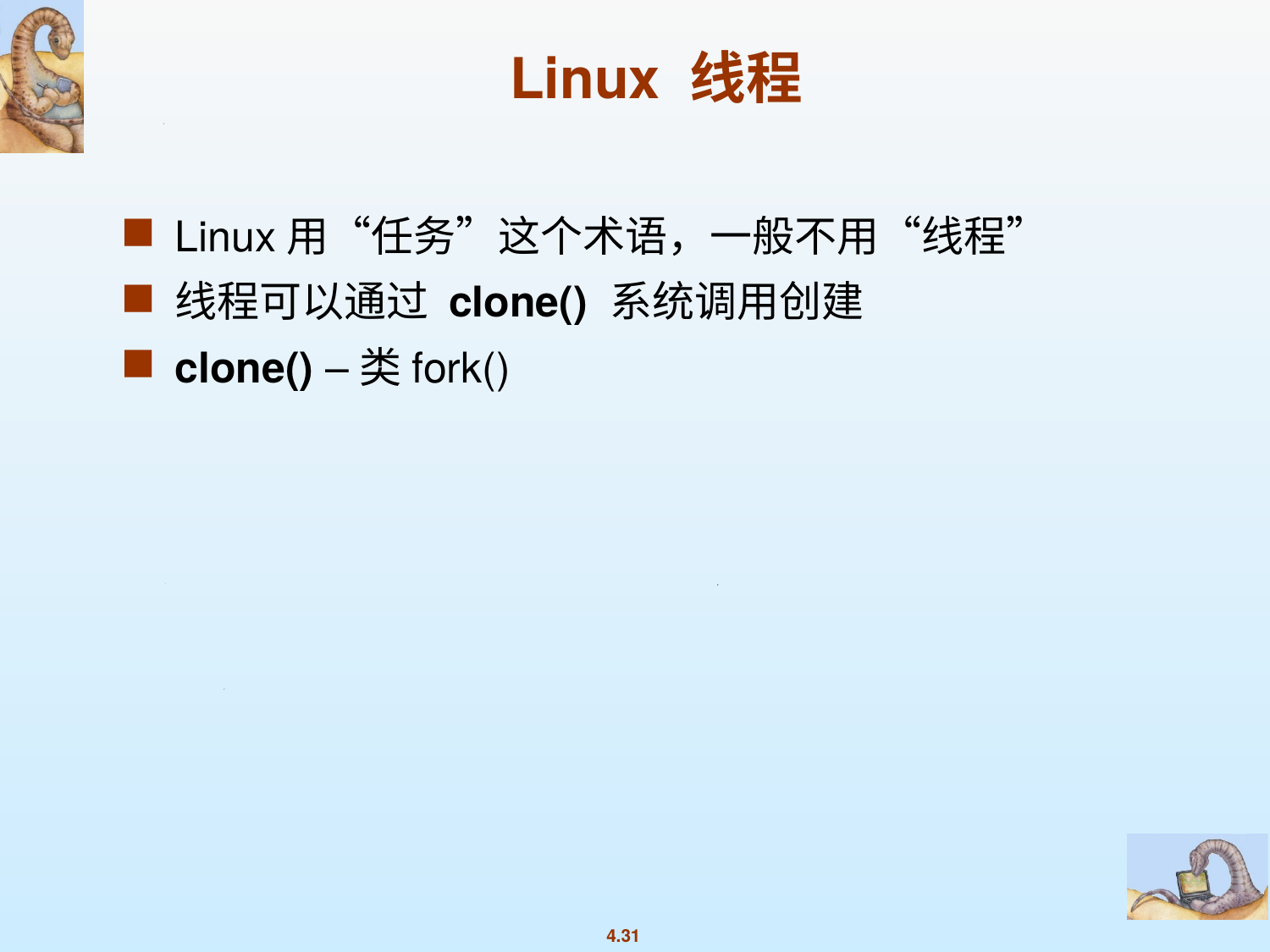

# Linux 线程
Linux用“任务”这个术语，一般不用“线程”
线程可以通过 clone() 系统调用创建
clone() –类fork()